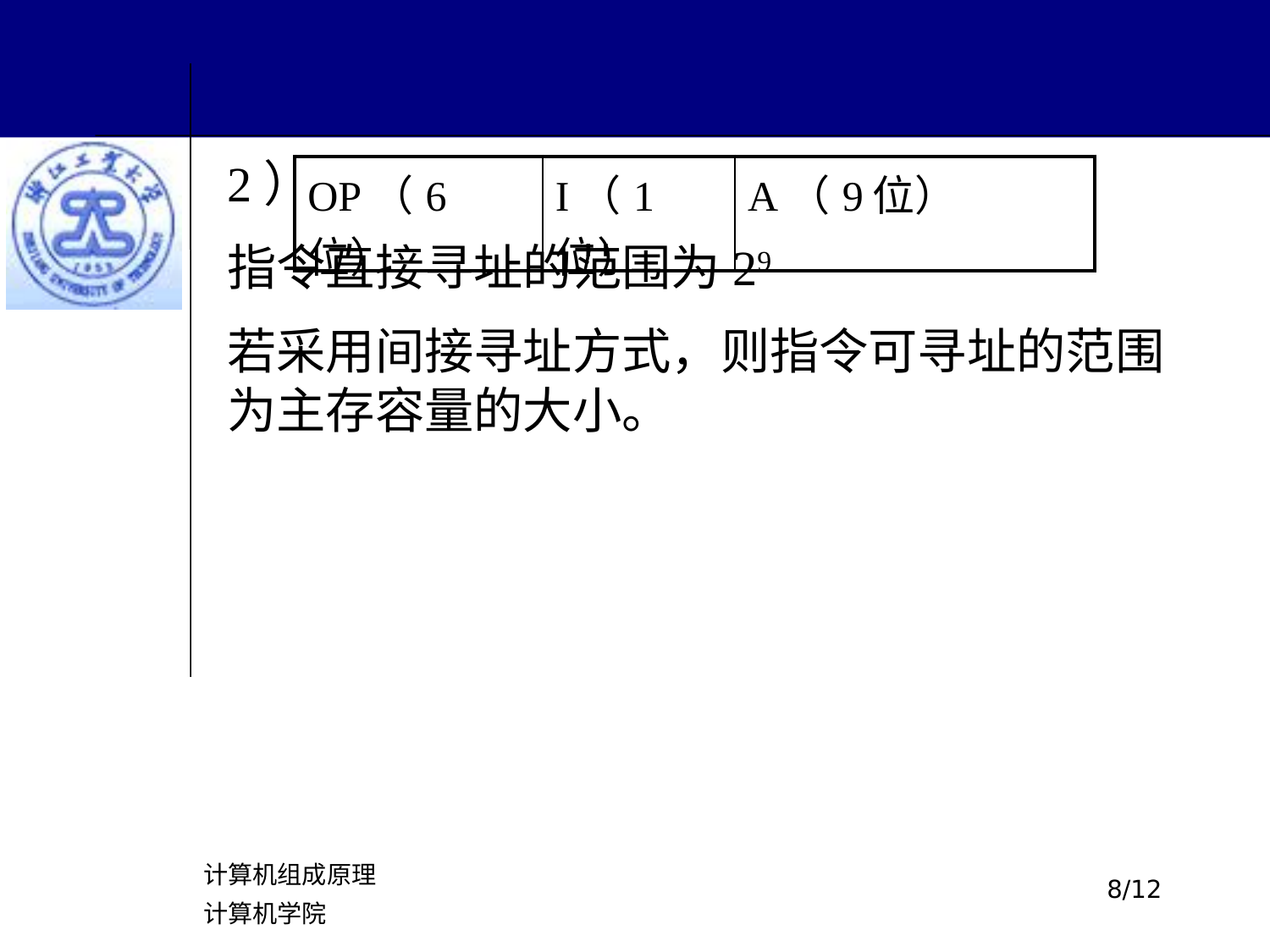

2）
指令直接寻址的范围为29
若采用间接寻址方式，则指令可寻址的范围为主存容量的大小。
| OP（6位） | I（1位） | A（9位） |
| --- | --- | --- |
计算机组成原理
计算机学院

8/12